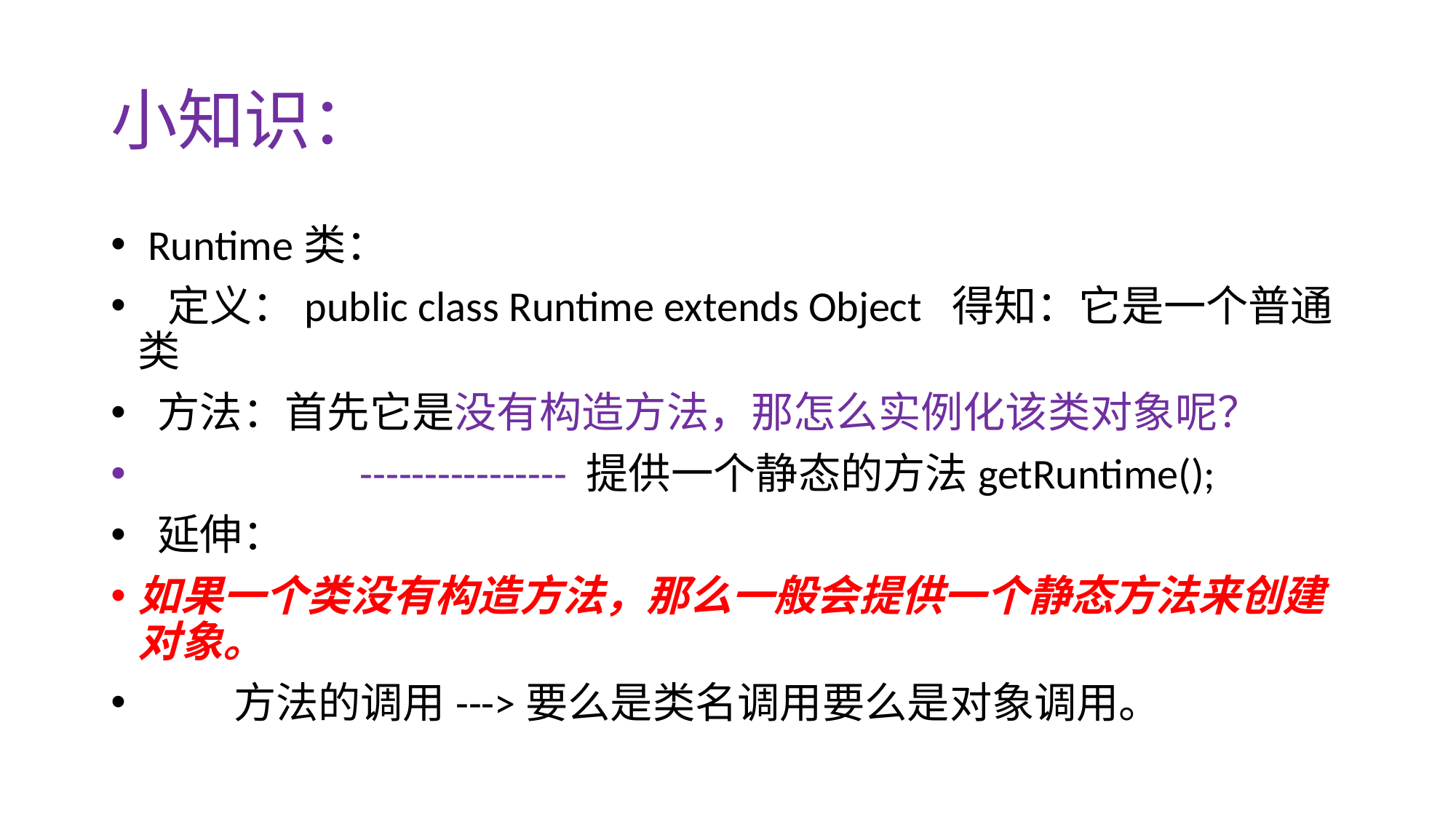

# 小知识：
 Runtime类：
  定义：public class Runtime extends Object  得知：它是一个普通类
 方法：首先它是没有构造方法，那怎么实例化该类对象呢？
                       ---------------- 提供一个静态的方法getRuntime();
 延伸：
如果一个类没有构造方法，那么一般会提供一个静态方法来创建对象。
         方法的调用--->要么是类名调用要么是对象调用。